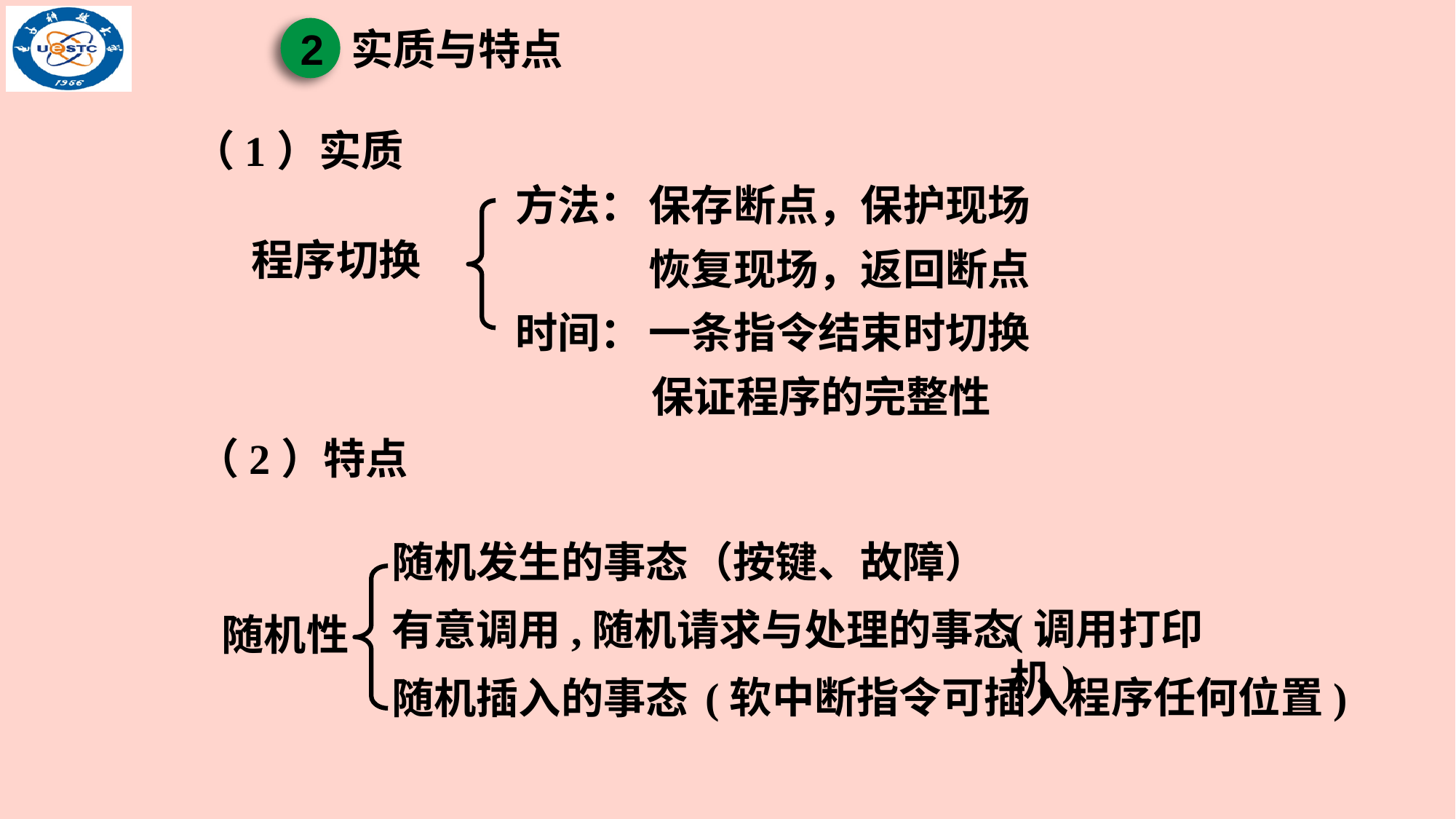

实质与特点
2
（1）实质
方法：
保存断点，保护现场

程序切换
恢复现场，返回断点
时间：
一条指令结束时切换
保证程序的完整性
（2）特点
随机发生的事态
（按键、故障）

(调用打印机)
有意调用,随机请求与处理的事态
随机性
(软中断指令可插入程序任何位置)
随机插入的事态